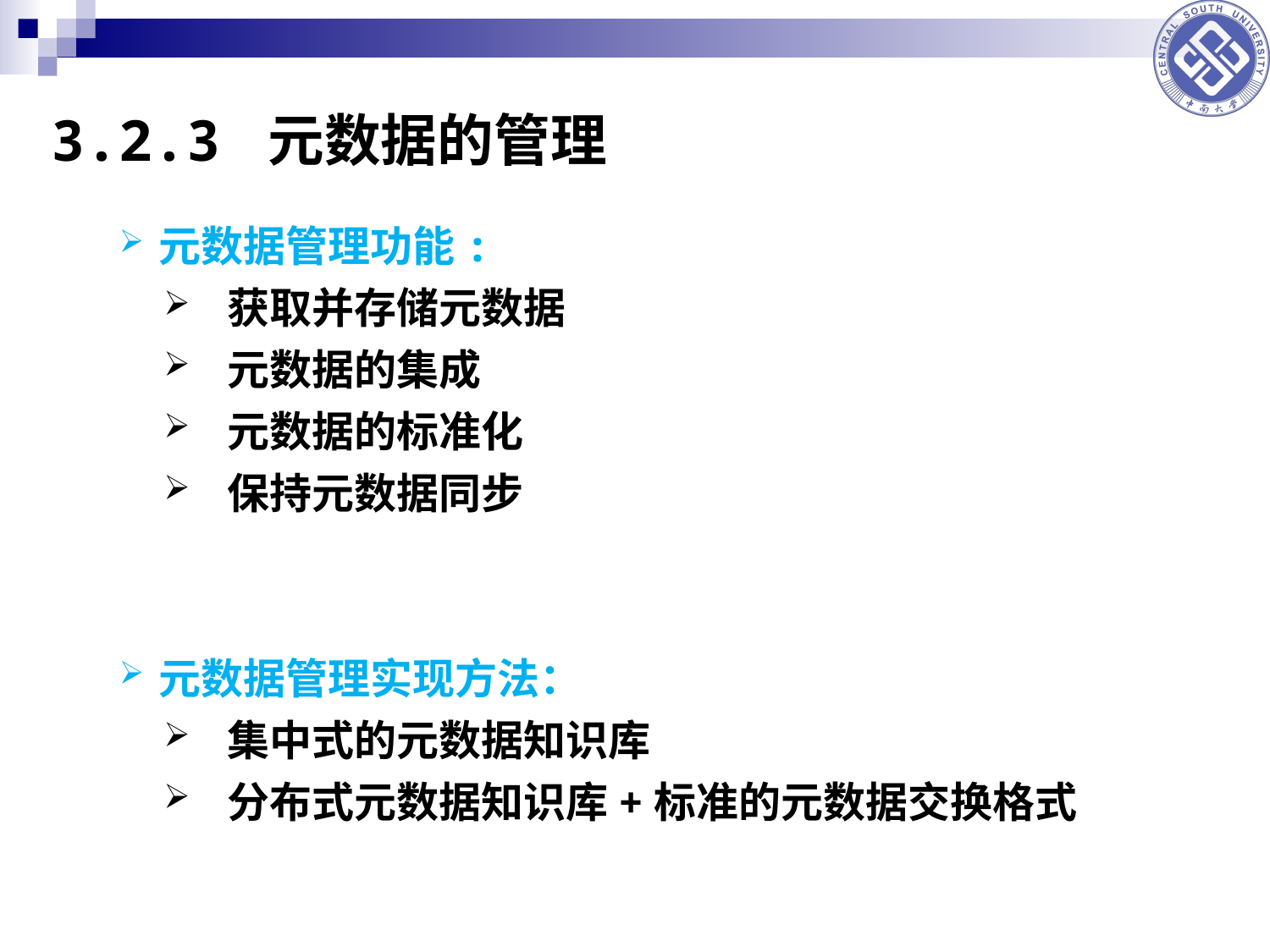

3.2.3 元数据的管理
元数据管理功能:
获取并存储元数据
元数据的集成
元数据的标准化
保持元数据同步

元数据管理实现方法：
集中式的元数据知识库
分布式元数据知识库+标准的元数据交换格式